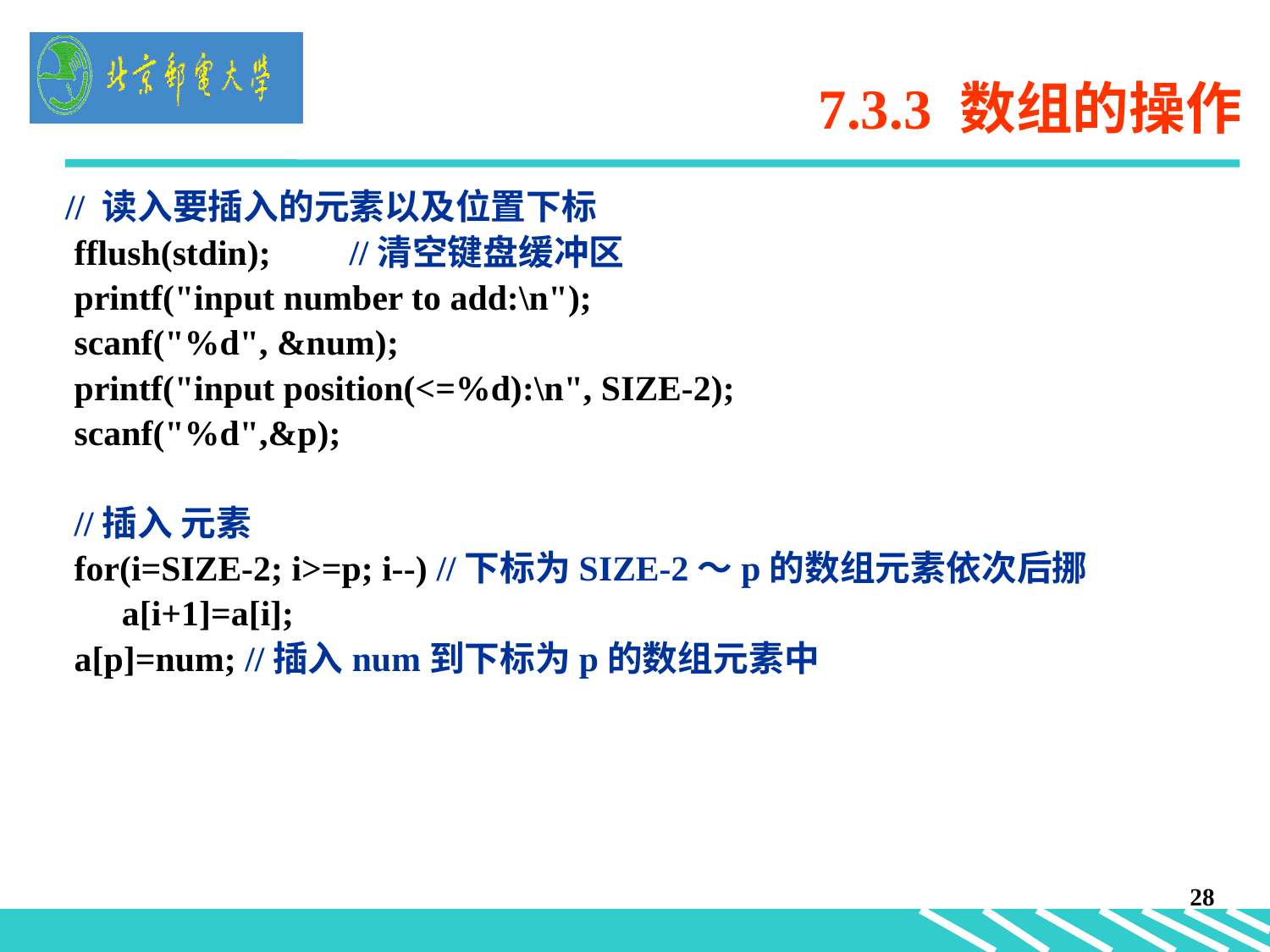

# 7.3.3 数组的操作
  // 读入要插入的元素以及位置下标
   fflush(stdin);	//清空键盘缓冲区
   printf("input number to add:\n");
   scanf("%d", &num);
   printf("input position(<=%d):\n", SIZE-2);
   scanf("%d",&p);

   //插入 元素
   for(i=SIZE-2; i>=p; i--) //下标为SIZE-2～p的数组元素依次后挪
	   a[i+1]=a[i];
   a[p]=num; //插入num到下标为p的数组元素中
28